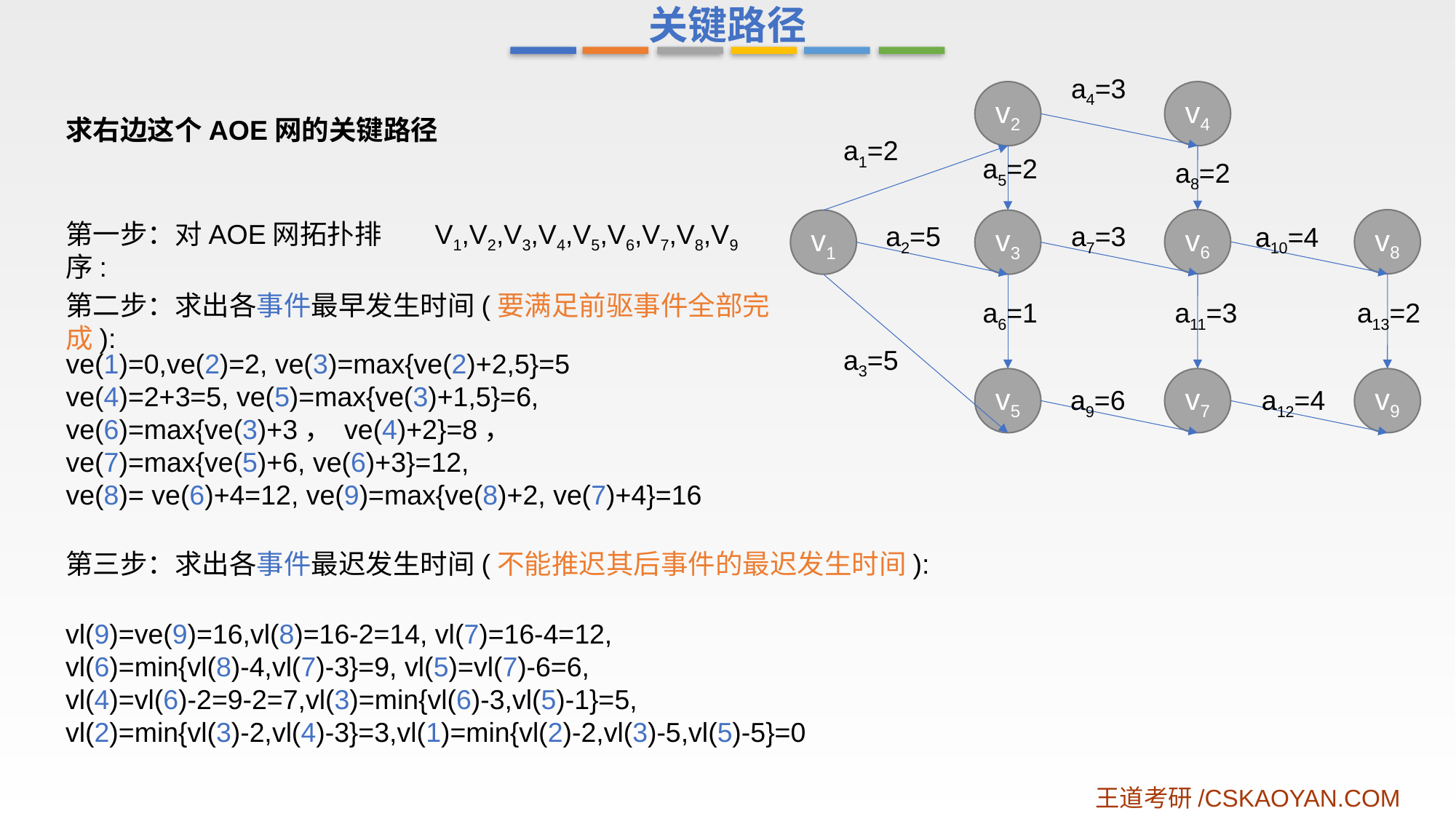

关键路径

a4=3
v2
v4
求右边这个AOE网的关键路径
a1=2
a5=2
a8=2
v8
v6
v3
v1
第一步：对AOE网拓扑排序:
V1,V2,V3,V4,V5,V6,V7,V8,V9
a2=5
a7=3
a10=4
第二步：求出各事件最早发生时间(要满足前驱事件全部完成):
a6=1
a13=2
a11=3
a3=5
ve(1)=0,ve(2)=2, ve(3)=max{ve(2)+2,5}=5
ve(4)=2+3=5, ve(5)=max{ve(3)+1,5}=6,
ve(6)=max{ve(3)+3， ve(4)+2}=8，
ve(7)=max{ve(5)+6, ve(6)+3}=12,
ve(8)= ve(6)+4=12, ve(9)=max{ve(8)+2, ve(7)+4}=16
v5
v7
v9
a9=6
a12=4
第三步：求出各事件最迟发生时间(不能推迟其后事件的最迟发生时间):
vl(9)=ve(9)=16,vl(8)=16-2=14, vl(7)=16-4=12,
vl(6)=min{vl(8)-4,vl(7)-3}=9, vl(5)=vl(7)-6=6,
vl(4)=vl(6)-2=9-2=7,vl(3)=min{vl(6)-3,vl(5)-1}=5,
vl(2)=min{vl(3)-2,vl(4)-3}=3,vl(1)=min{vl(2)-2,vl(3)-5,vl(5)-5}=0
王道考研/CSKAOYAN.COM